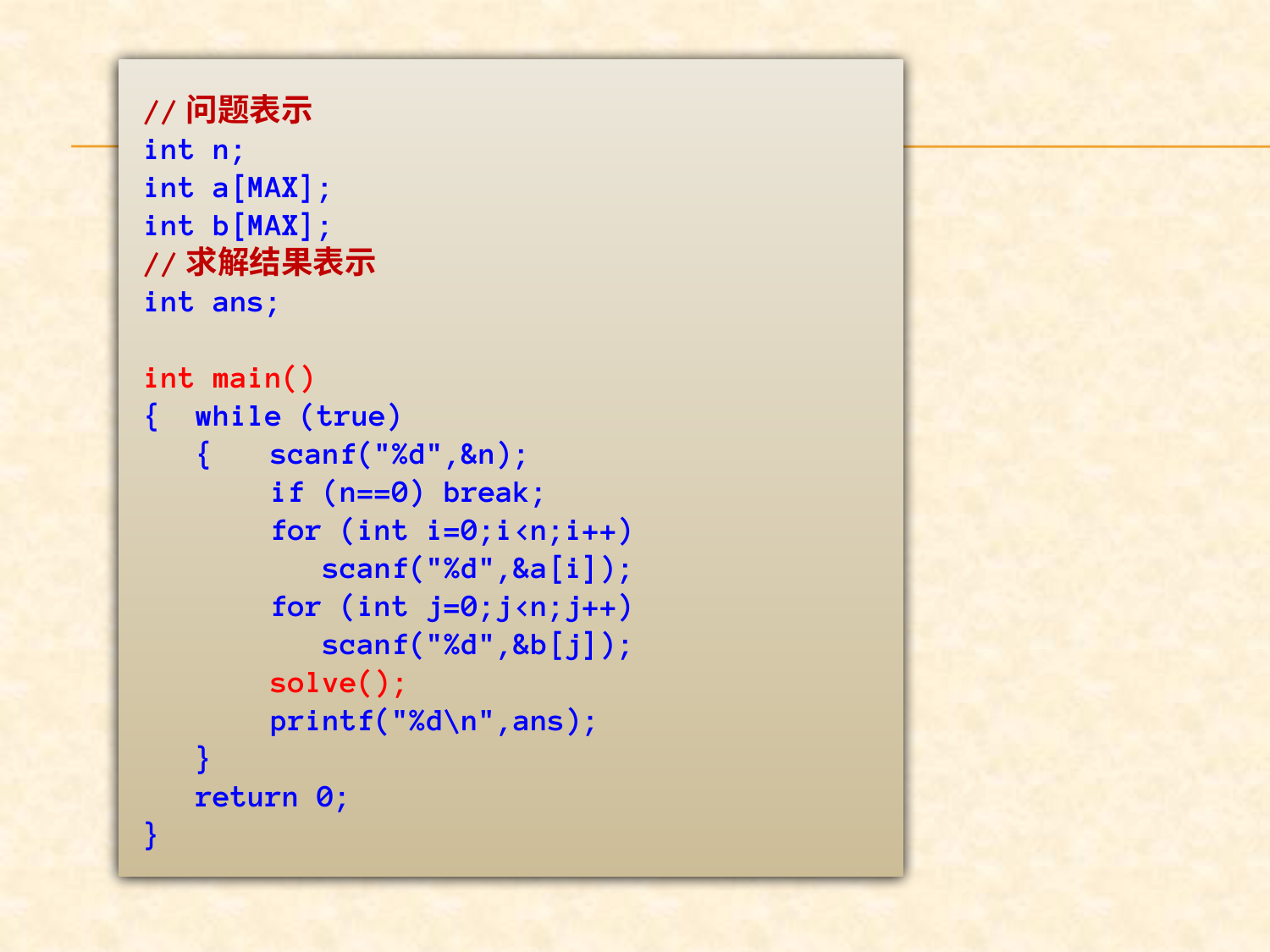

//问题表示
int n;
int a[MAX];
int b[MAX];
//求解结果表示
int ans;
int main()
{  while (true)
   {	scanf("%d",&n);
	if (n==0) break;
	for (int i=0;i<n;i++)
	   scanf("%d",&a[i]);
	for (int j=0;j<n;j++)
	   scanf("%d",&b[j]);
	solve();
	printf("%d\n",ans);
   }
   return 0;
}